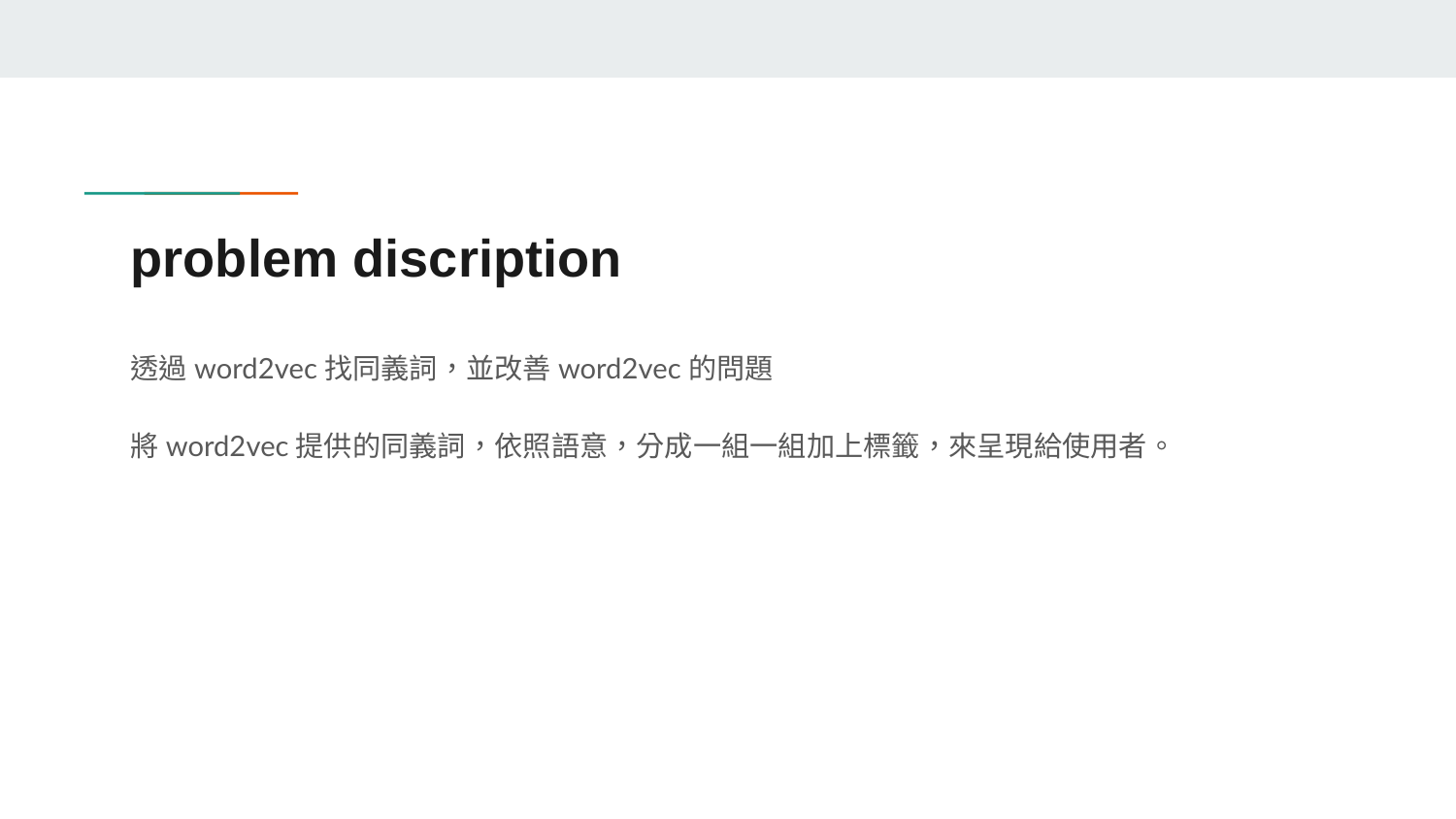

# problem discription
透過word2vec找同義詞，並改善word2vec的問題
將word2vec提供的同義詞，依照語意，分成一組一組加上標籤，來呈現給使用者。